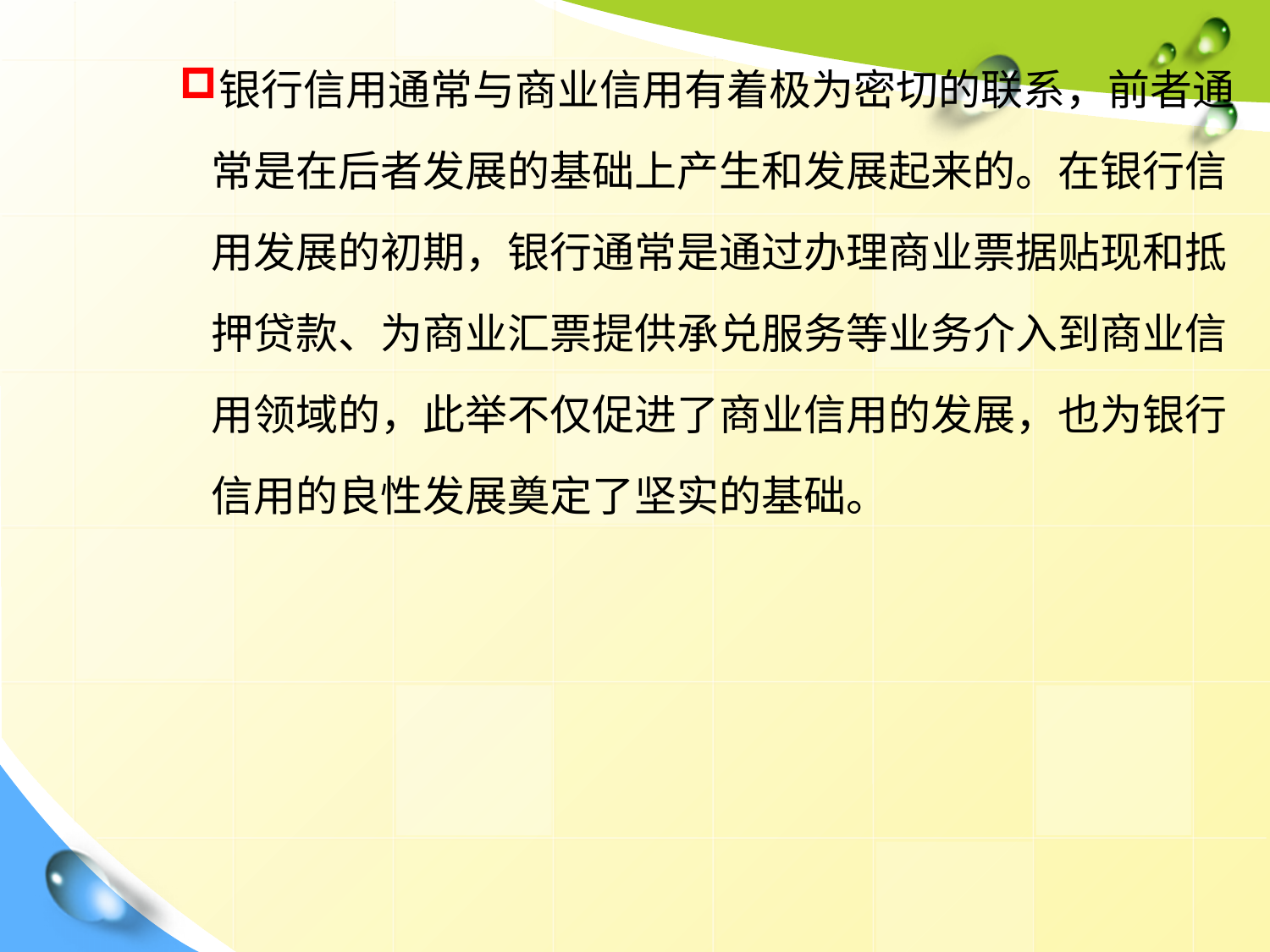

银行信用通常与商业信用有着极为密切的联系，前者通常是在后者发展的基础上产生和发展起来的。在银行信用发展的初期，银行通常是通过办理商业票据贴现和抵押贷款、为商业汇票提供承兑服务等业务介入到商业信用领域的，此举不仅促进了商业信用的发展，也为银行信用的良性发展奠定了坚实的基础。